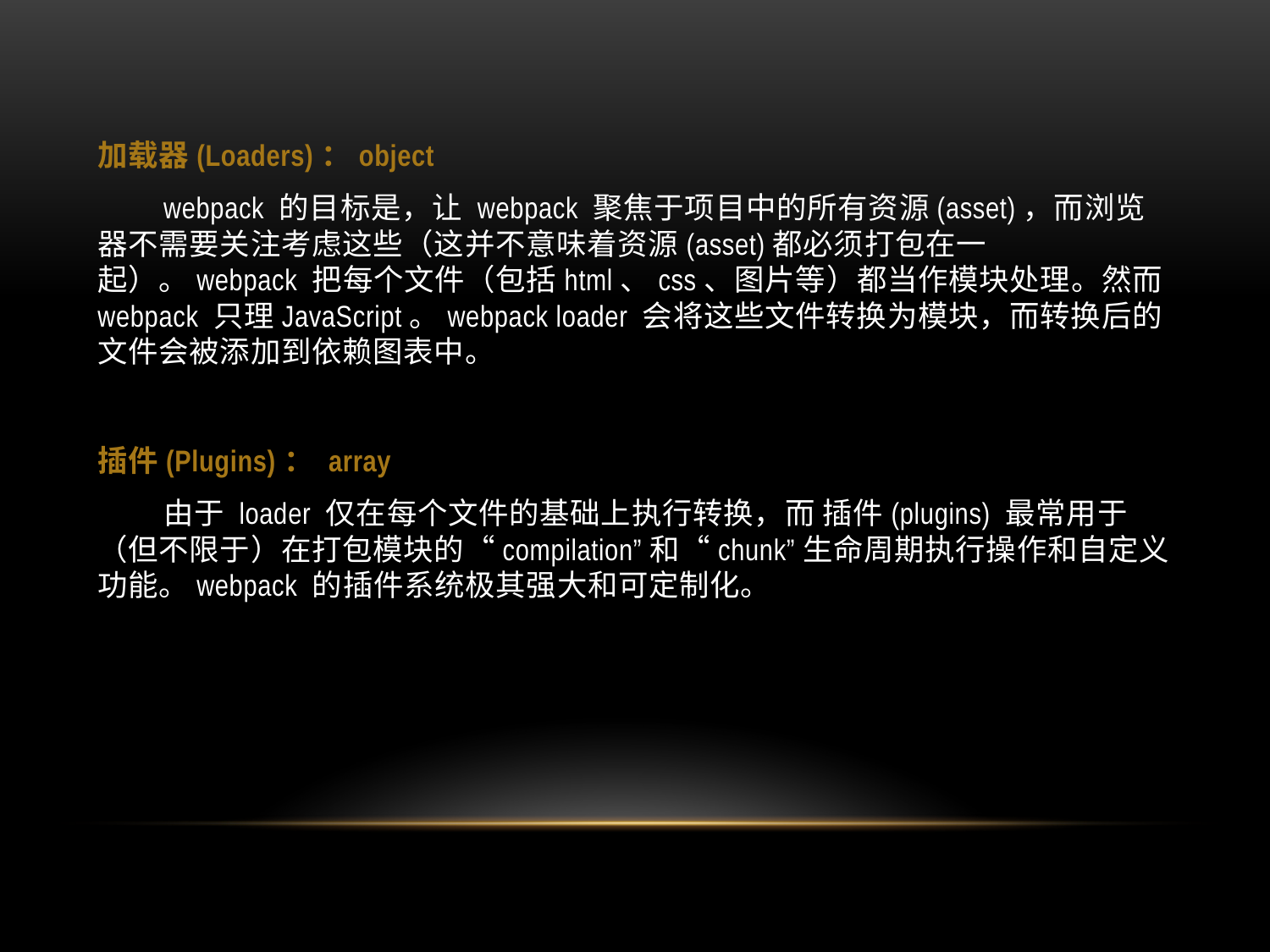

加载器(Loaders)：object
         webpack 的目标是，让 webpack 聚焦于项目中的所有资源(asset)，而浏览器不需要关注考虑这些（这并不意味着资源(asset)都必须打包在一起）。webpack 把每个文件（包括html、css、图片等）都当作模块处理。然而 webpack 只理JavaScript。webpack loader 会将这些文件转换为模块，而转换后的文件会被添加到依赖图表中。

插件(Plugins)： array
        由于 loader 仅在每个文件的基础上执行转换，而 插件(plugins) 最常用于（但不限于）在打包模块的“compilation”和“chunk”生命周期执行操作和自定义功能。webpack 的插件系统极其强大和可定制化。